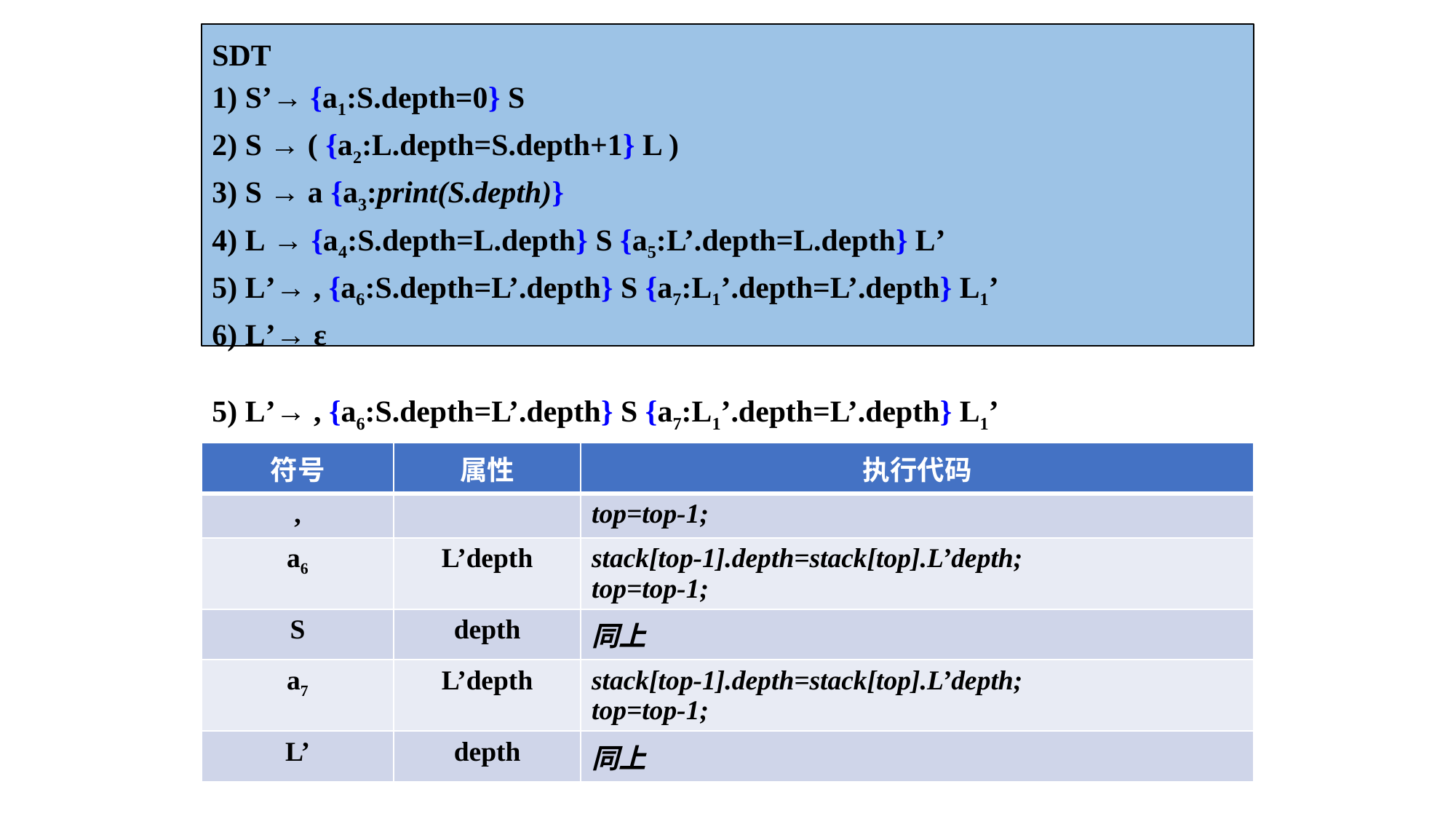

SDT
1) S’→ {a1:S.depth=0} S
2) S → ( {a2:L.depth=S.depth+1} L )
3) S → a {a3:print(S.depth)}
4) L → {a4:S.depth=L.depth} S {a5:L’.depth=L.depth} L’
5) L’→ , {a6:S.depth=L’.depth} S {a7:L1’.depth=L’.depth} L1’
6) L’→ ε
5) L’→ , {a6:S.depth=L’.depth} S {a7:L1’.depth=L’.depth} L1’
| 符号 | 属性 | 执行代码 |
| --- | --- | --- |
| , |  | top=top-1; |
| a6 | L’depth | stack[top-1].depth=stack[top].L’depth; top=top-1; |
| S | depth | 同上 |
| a7 | L’depth | stack[top-1].depth=stack[top].L’depth; top=top-1; |
| L’ | depth | 同上 |